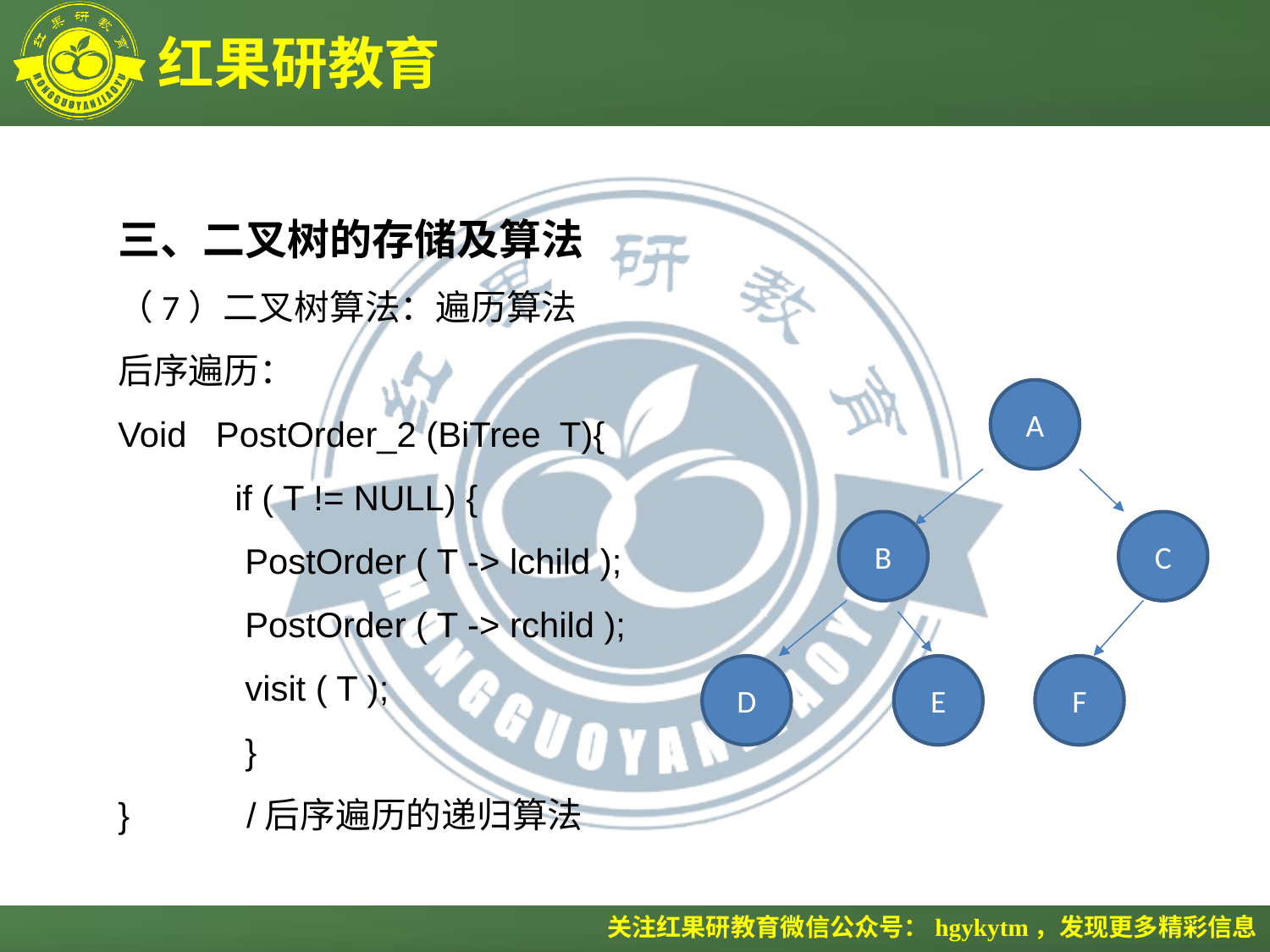

三、二叉树的存储及算法
（7）二叉树算法：遍历算法
后序遍历：
Void   PostOrder_2 (BiTree  T){
            if ( T != NULL) {
	PostOrder ( T -> lchild );
	PostOrder ( T -> rchild );
	visit ( T );
	}
}            /后序遍历的递归算法
A
B
C
D
E
F